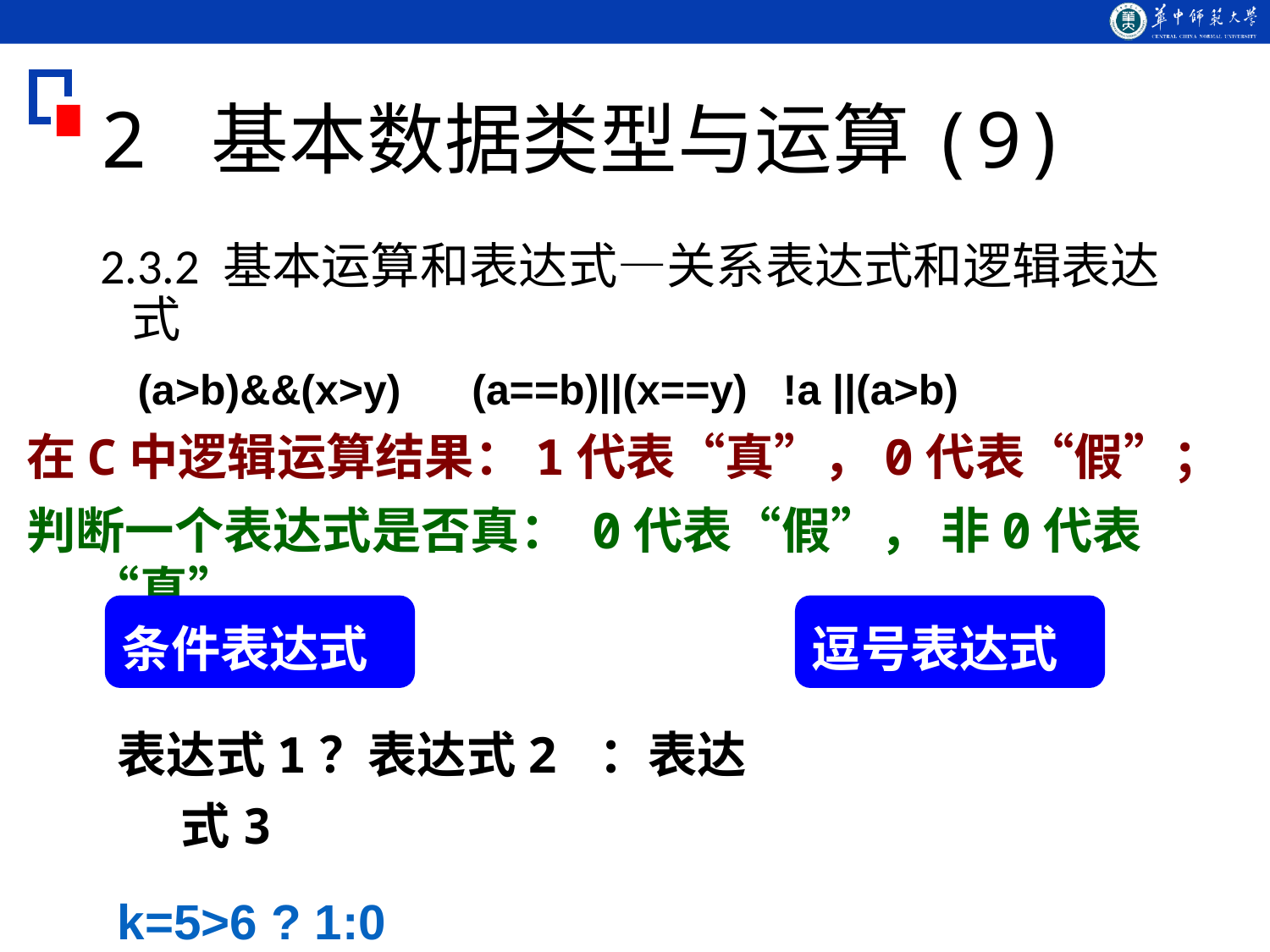

# 2 基本数据类型与运算(9)
2.3.2 基本运算和表达式—关系表达式和逻辑表达式

(a>b)&&(x>y)      (a==b)||(x==y)   !a ||(a>b)
在C中逻辑运算结果：1代表“真”，0代表“假”；
判断一个表达式是否真： 0代表“假”， 非0代表“真”
条件表达式
逗号表达式
表达式1？表达式2 ：表达式3
k=5>6 ? 1:0